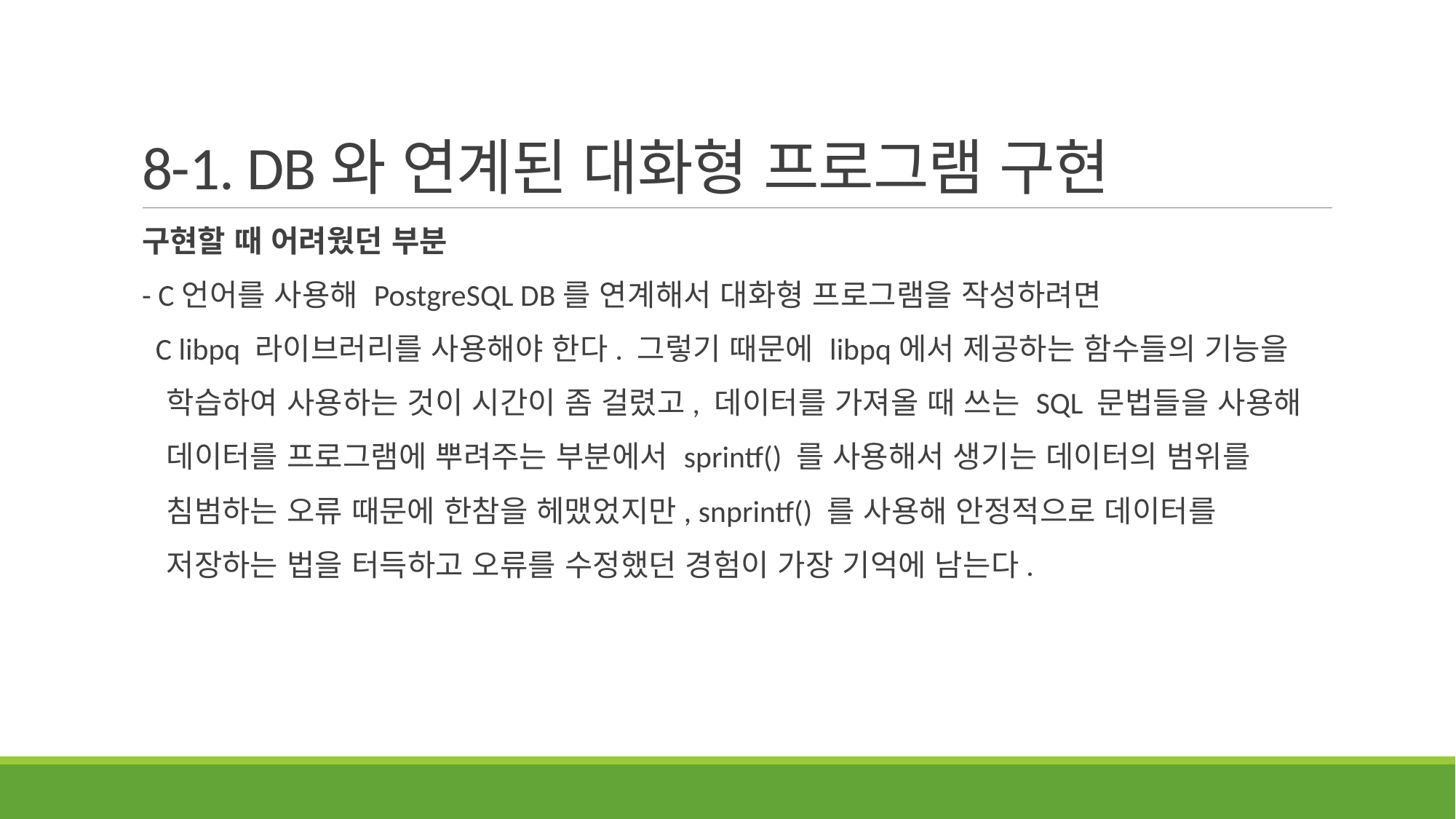

# 8-1. DB와 연계된 대화형 프로그램 구현
구현할 때 어려웠던 부분
- C언어를 사용해 PostgreSQL DB를 연계해서 대화형 프로그램을 작성하려면
  C libpq 라이브러리를 사용해야 한다. 그렇기 때문에 libpq에서 제공하는 함수들의 기능을
  학습하여 사용하는 것이 시간이 좀 걸렸고, 데이터를 가져올 때 쓰는 SQL 문법들을 사용해
  데이터를 프로그램에 뿌려주는 부분에서 sprintf() 를 사용해서 생기는 데이터의 범위를
  침범하는 오류 때문에 한참을 헤맸었지만, snprintf() 를 사용해 안정적으로 데이터를
  저장하는 법을 터득하고 오류를 수정했던 경험이 가장 기억에 남는다.